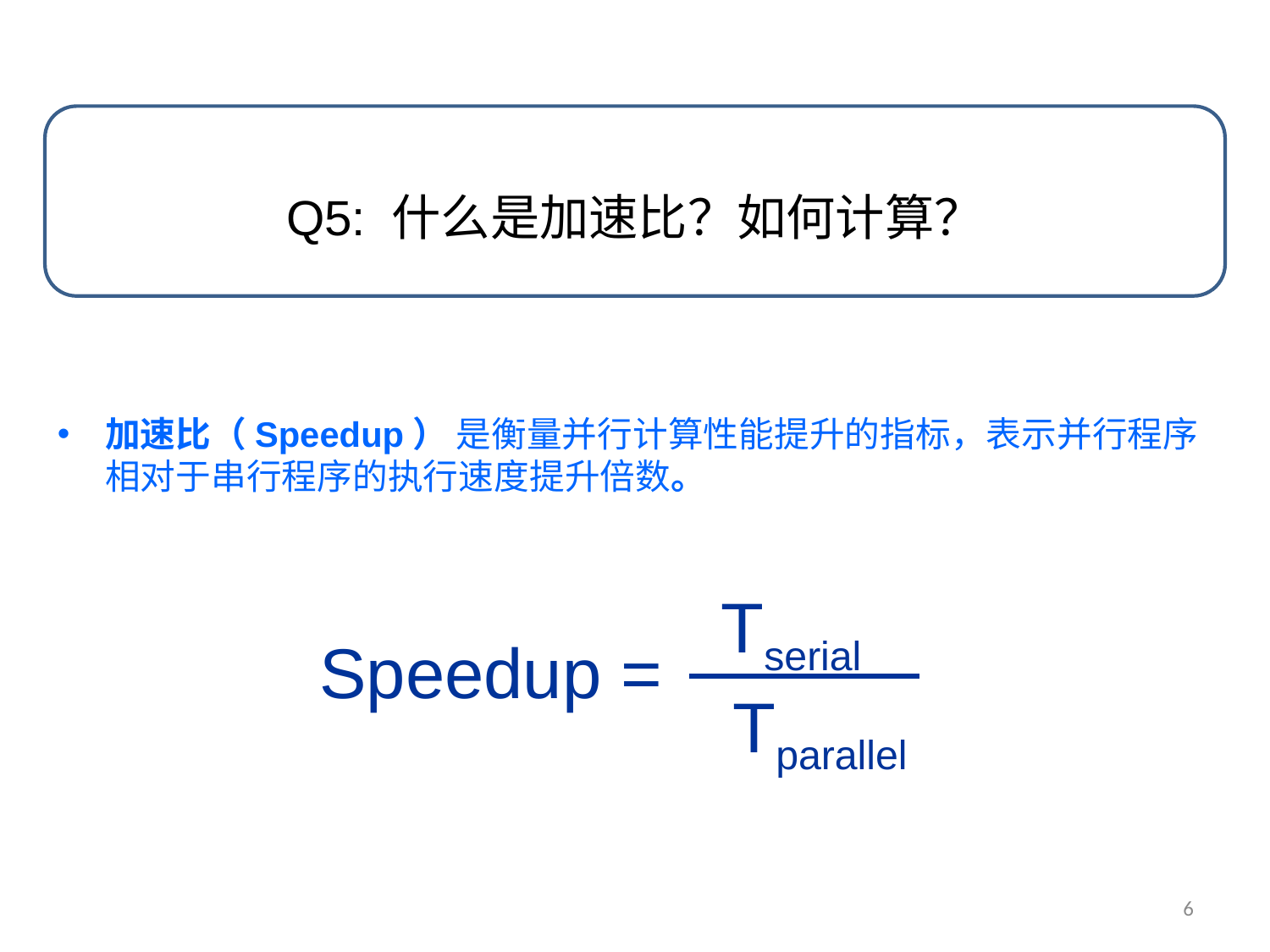

Q5: 什么是加速比？如何计算？
加速比（Speedup） 是衡量并行计算性能提升的指标，表示并行程序相对于串行程序的执行速度提升倍数。

Tserial
Speedup =
Tparallel
6